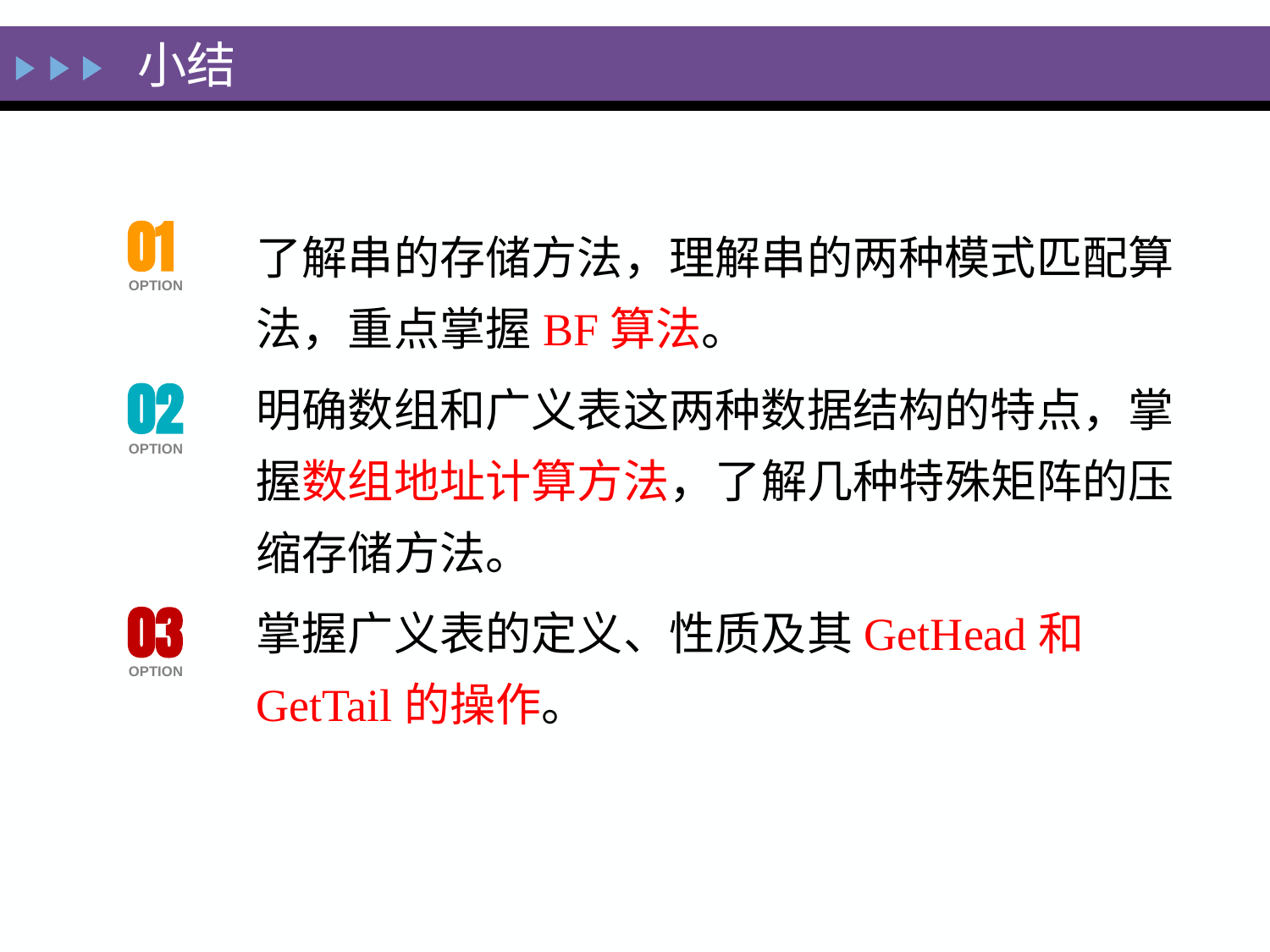

小结
了解串的存储方法，理解串的两种模式匹配算法，重点掌握BF算法。
明确数组和广义表这两种数据结构的特点，掌握数组地址计算方法，了解几种特殊矩阵的压缩存储方法。
掌握广义表的定义、性质及其GetHead和GetTail的操作。
01
OPTION
02
OPTION
03
OPTION